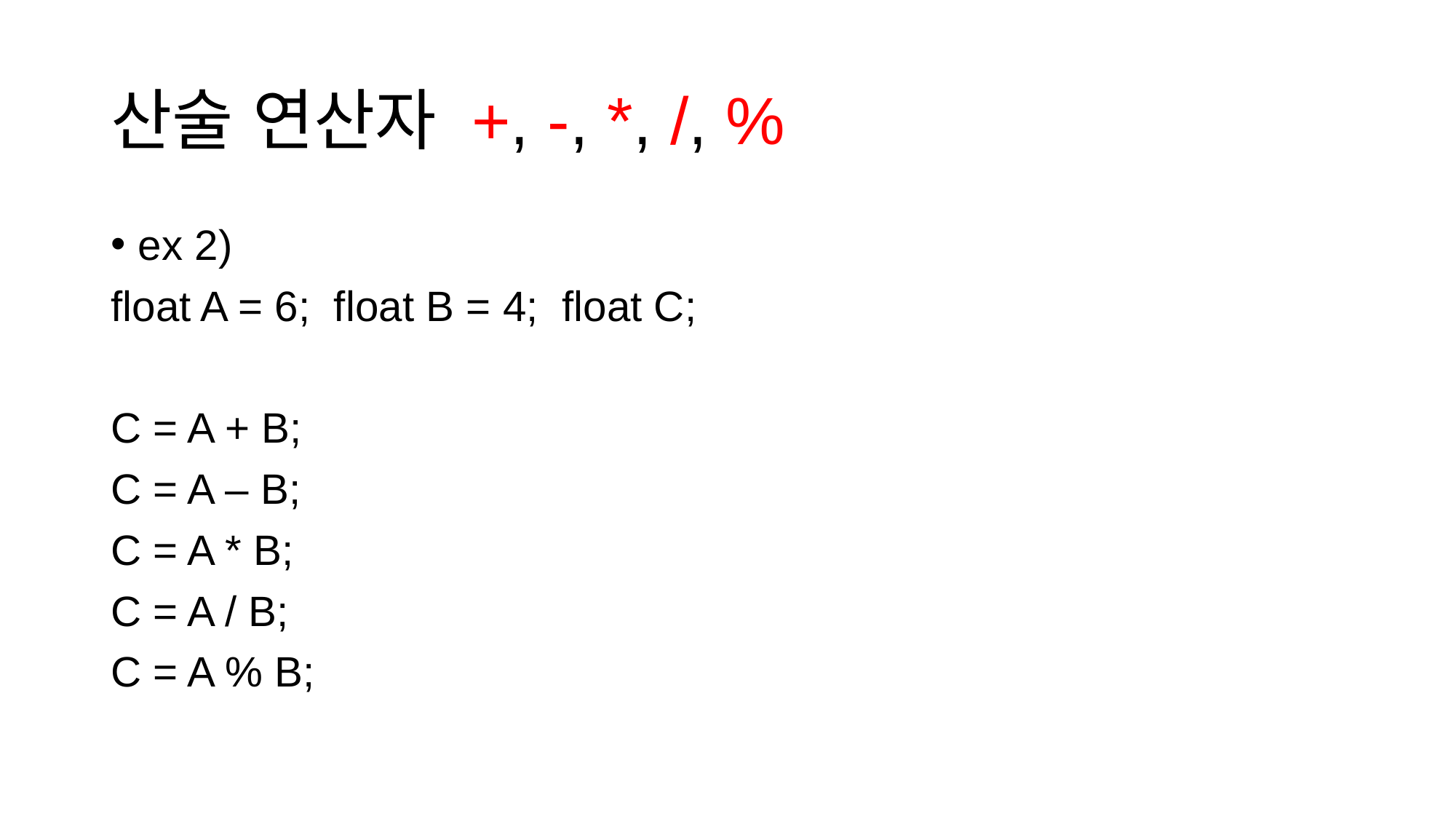

# 산술 연산자 +, -, *, /, %
ex 2)
float A = 6;  float B = 4;  float C;

C = A + B;
C = A – B;
C = A * B;
C = A / B;
C = A % B;